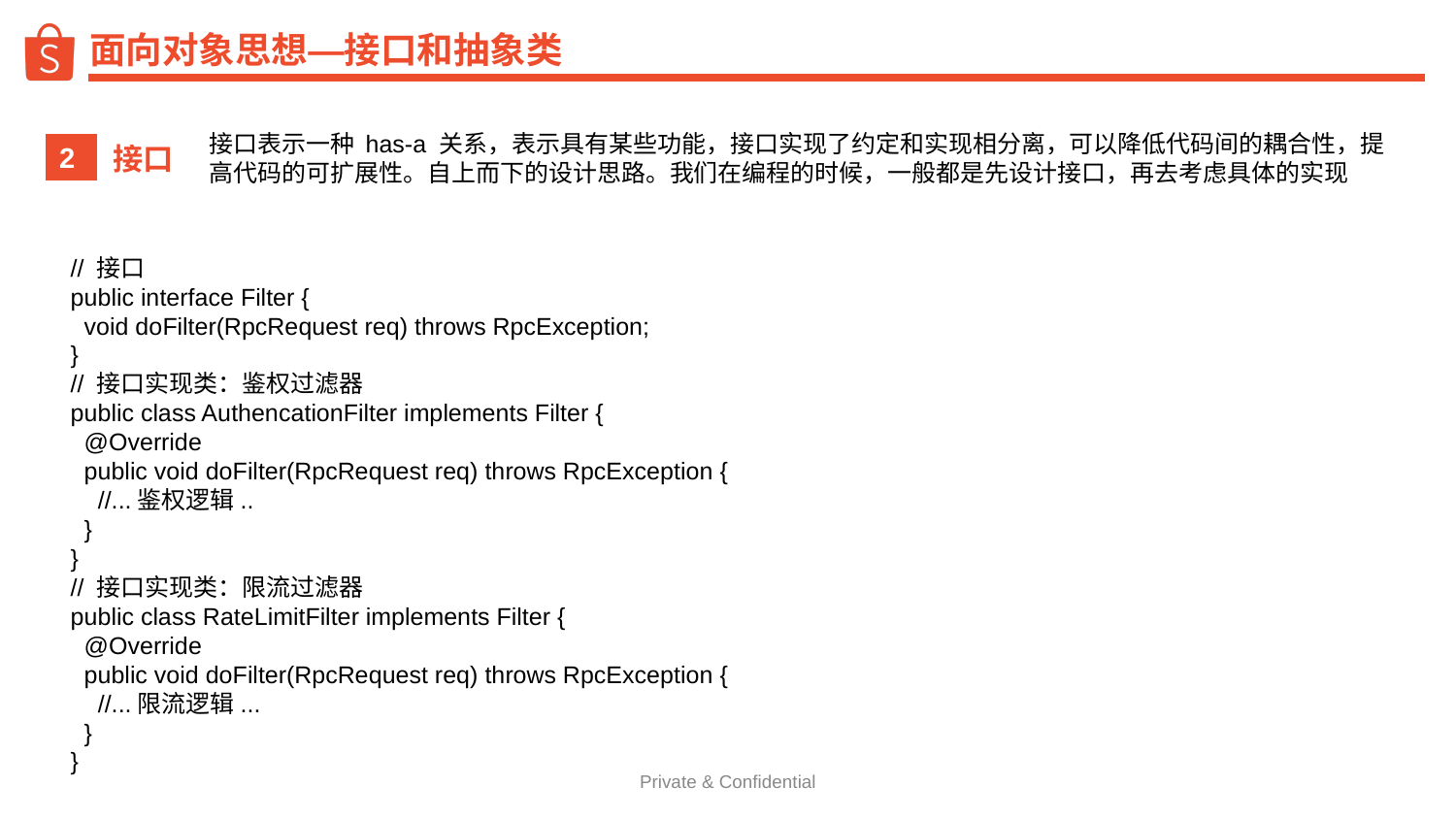

# 面向对象思想—接口和抽象类
接口表示一种 has-a 关系，表示具有某些功能，接口实现了约定和实现相分离，可以降低代码间的耦合性，提高代码的可扩展性。自上而下的设计思路。我们在编程的时候，一般都是先设计接口，再去考虑具体的实现
接口
2

// 接口
public interface Filter {
  void doFilter(RpcRequest req) throws RpcException;
}
// 接口实现类：鉴权过滤器
public class AuthencationFilter implements Filter {
  @Override
  public void doFilter(RpcRequest req) throws RpcException {
    //...鉴权逻辑..
  }
}
// 接口实现类：限流过滤器
public class RateLimitFilter implements Filter {
  @Override
  public void doFilter(RpcRequest req) throws RpcException {
    //...限流逻辑...
  }
}